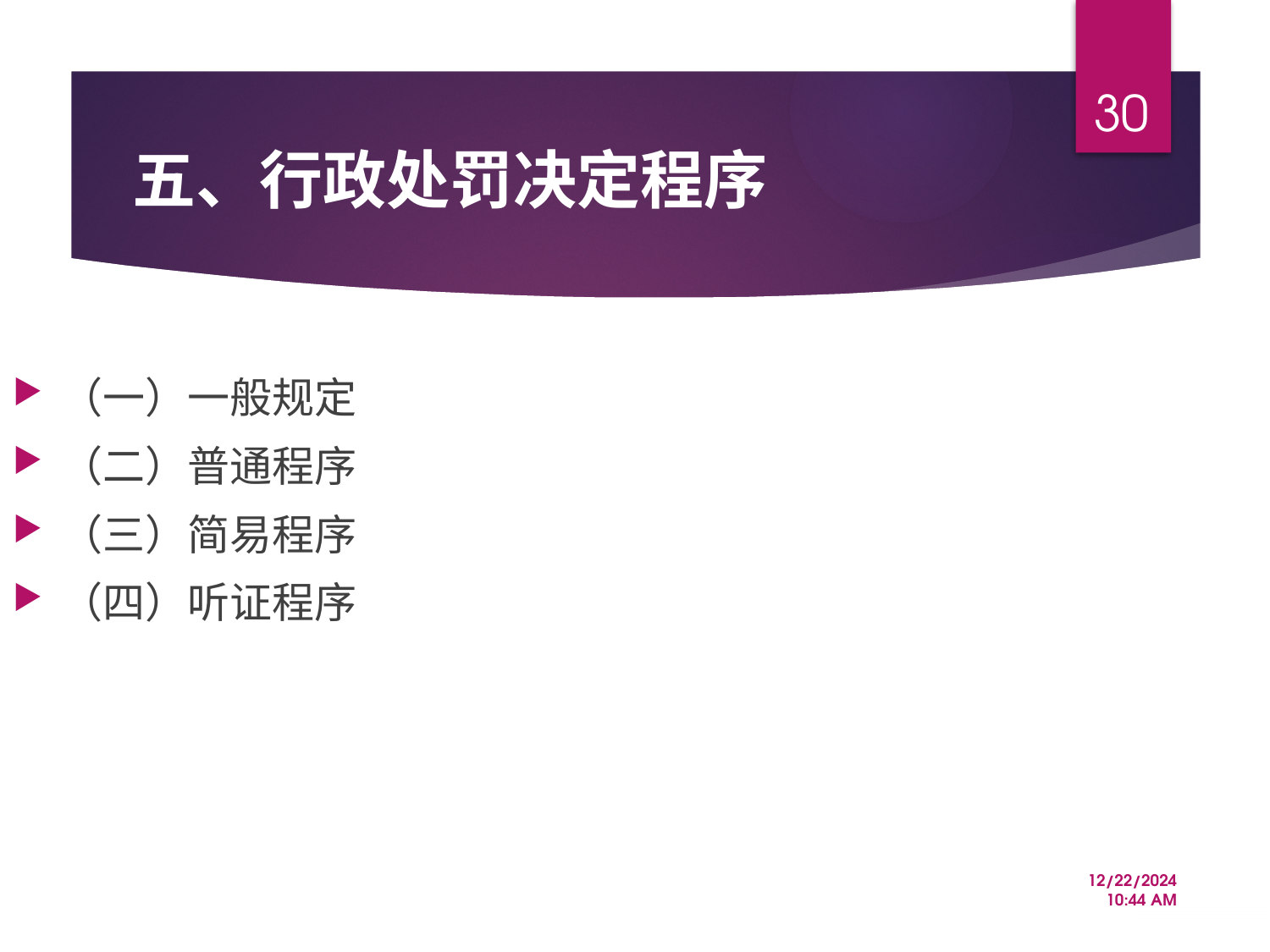

30
# 五、行政处罚决定程序

（一）一般规定
（二）普通程序
（三）简易程序
（四）听证程序

12/22/2024 10:44 AM